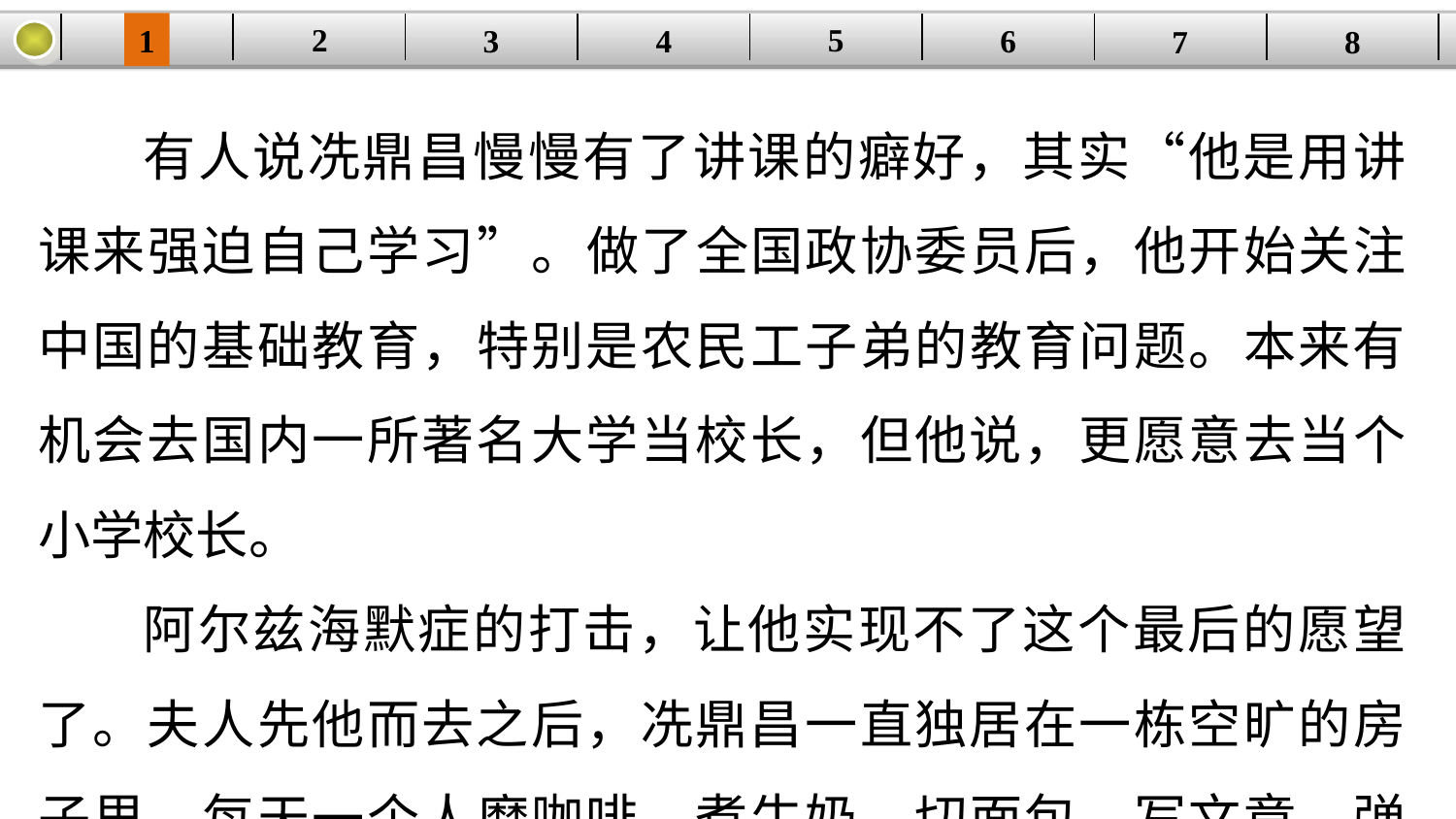

5
2
1
4
6
|  |  |  |  |  |  |  |  |
| --- | --- | --- | --- | --- | --- | --- | --- |
3
8
7

有人说冼鼎昌慢慢有了讲课的癖好，其实“他是用讲课来强迫自己学习”。做了全国政协委员后，他开始关注中国的基础教育，特别是农民工子弟的教育问题。本来有机会去国内一所著名大学当校长，但他说，更愿意去当个小学校长。
阿尔兹海默症的打击，让他实现不了这个最后的愿望了。夫人先他而去之后，冼鼎昌一直独居在一栋空旷的房子里，每天一个人磨咖啡，煮牛奶，切面包，写文章，弹钢琴。